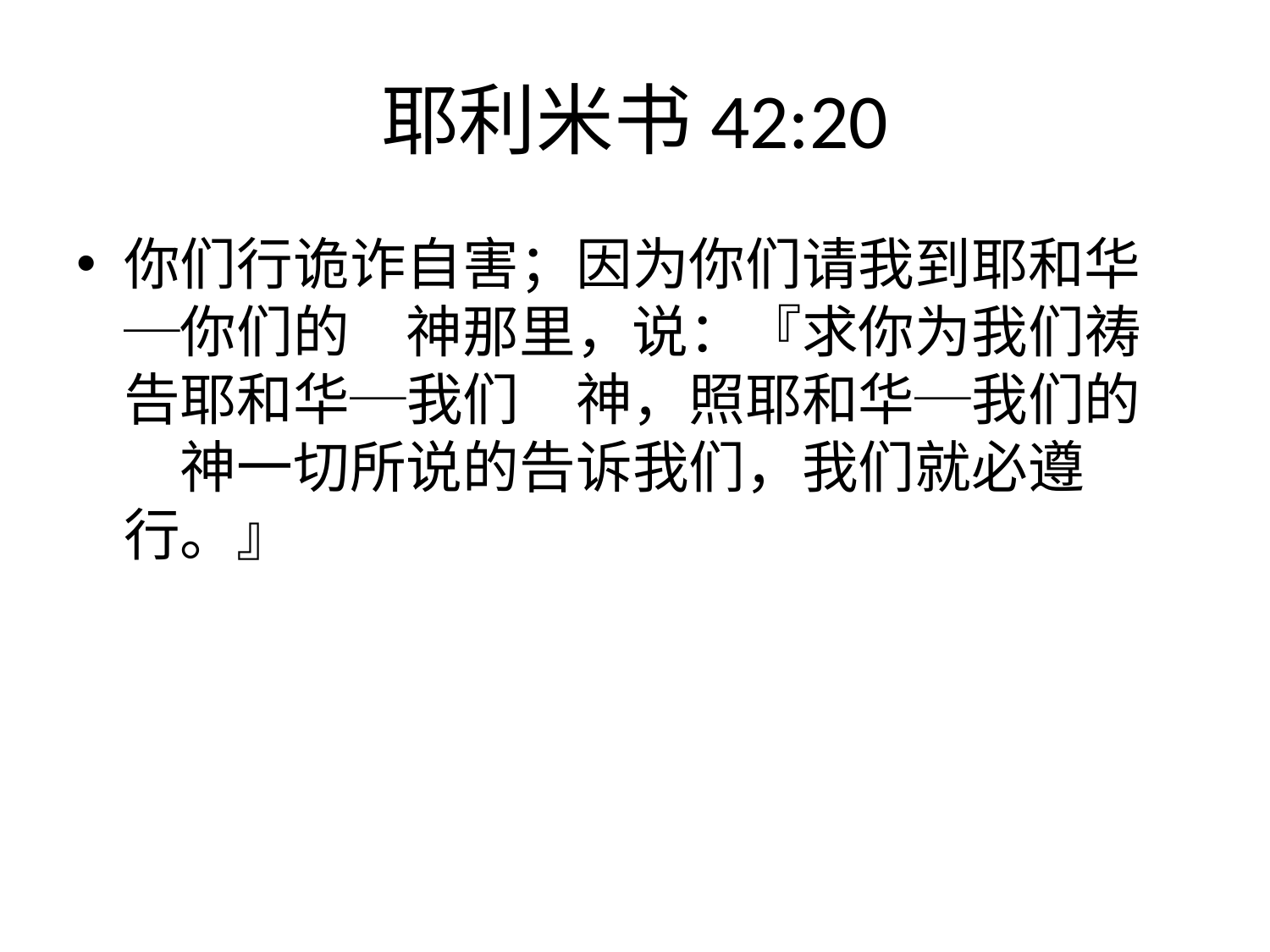

# 耶利米书42:20
你们行诡诈自害；因为你们请我到耶和华─你们的　神那里，说：『求你为我们祷告耶和华─我们　神，照耶和华─我们的　神一切所说的告诉我们，我们就必遵行。』